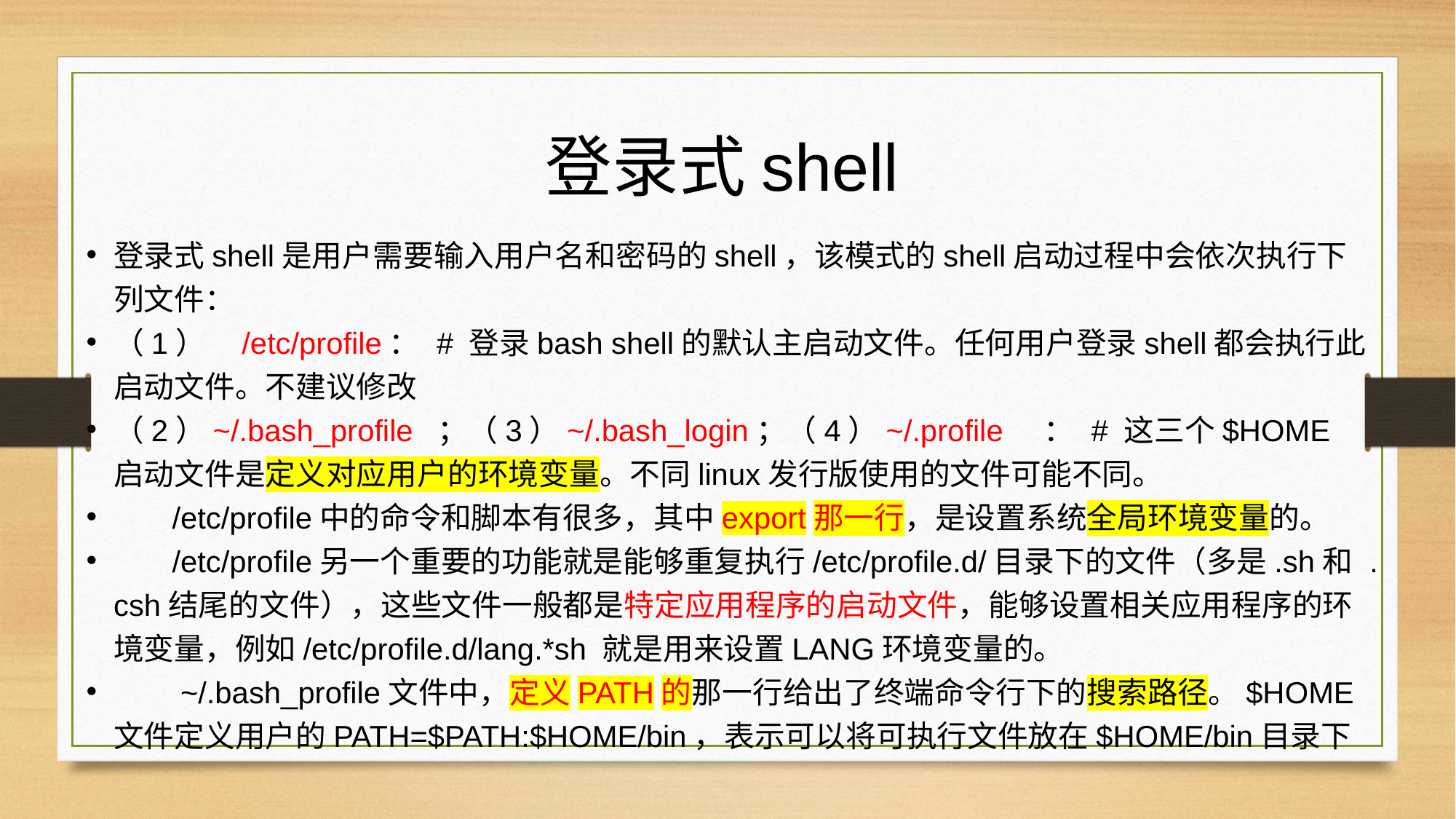

# 登录式shell
登录式shell是用户需要输入用户名和密码的shell，该模式的shell启动过程中会依次执行下列文件：
（1）   /etc/profile： # 登录bash shell的默认主启动文件。任何用户登录shell都会执行此启动文件。不建议修改
（2）~/.bash_profile  ；（3）~/.bash_login；（4）~/.profile    ： # 这三个$HOME启动文件是定义对应用户的环境变量。不同linux发行版使用的文件可能不同。
       /etc/profile中的命令和脚本有很多，其中export那一行，是设置系统全局环境变量的。
       /etc/profile另一个重要的功能就是能够重复执行/etc/profile.d/目录下的文件（多是.sh和 .csh结尾的文件），这些文件一般都是特定应用程序的启动文件，能够设置相关应用程序的环境变量，例如/etc/profile.d/lang.*sh 就是用来设置LANG环境变量的。
        ~/.bash_profile文件中，定义PATH的那一行给出了终端命令行下的搜索路径。$HOME文件定义用户的PATH=$PATH:$HOME/bin，表示可以将可执行文件放在$HOME/bin目录下